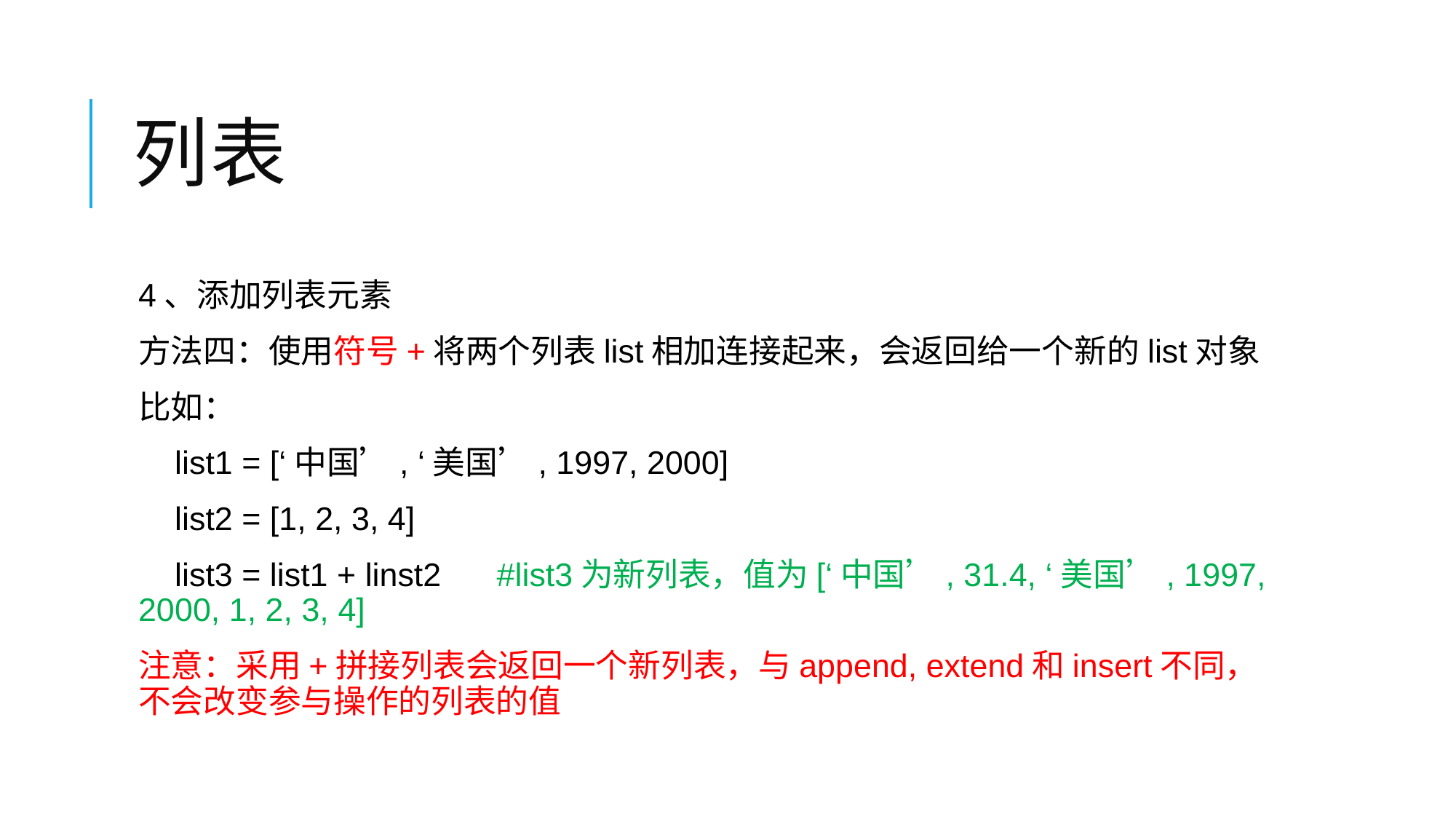

# 列表
4、添加列表元素
方法四：使用符号+将两个列表list相加连接起来，会返回给一个新的list对象
比如：
    list1 = [‘中国’, ‘美国’, 1997, 2000]
    list2 = [1, 2, 3, 4]
    list3 = list1 + linst2      #list3为新列表，值为[‘中国’, 31.4, ‘美国’, 1997, 2000, 1, 2, 3, 4]
注意：采用+拼接列表会返回一个新列表，与append, extend和insert不同，不会改变参与操作的列表的值